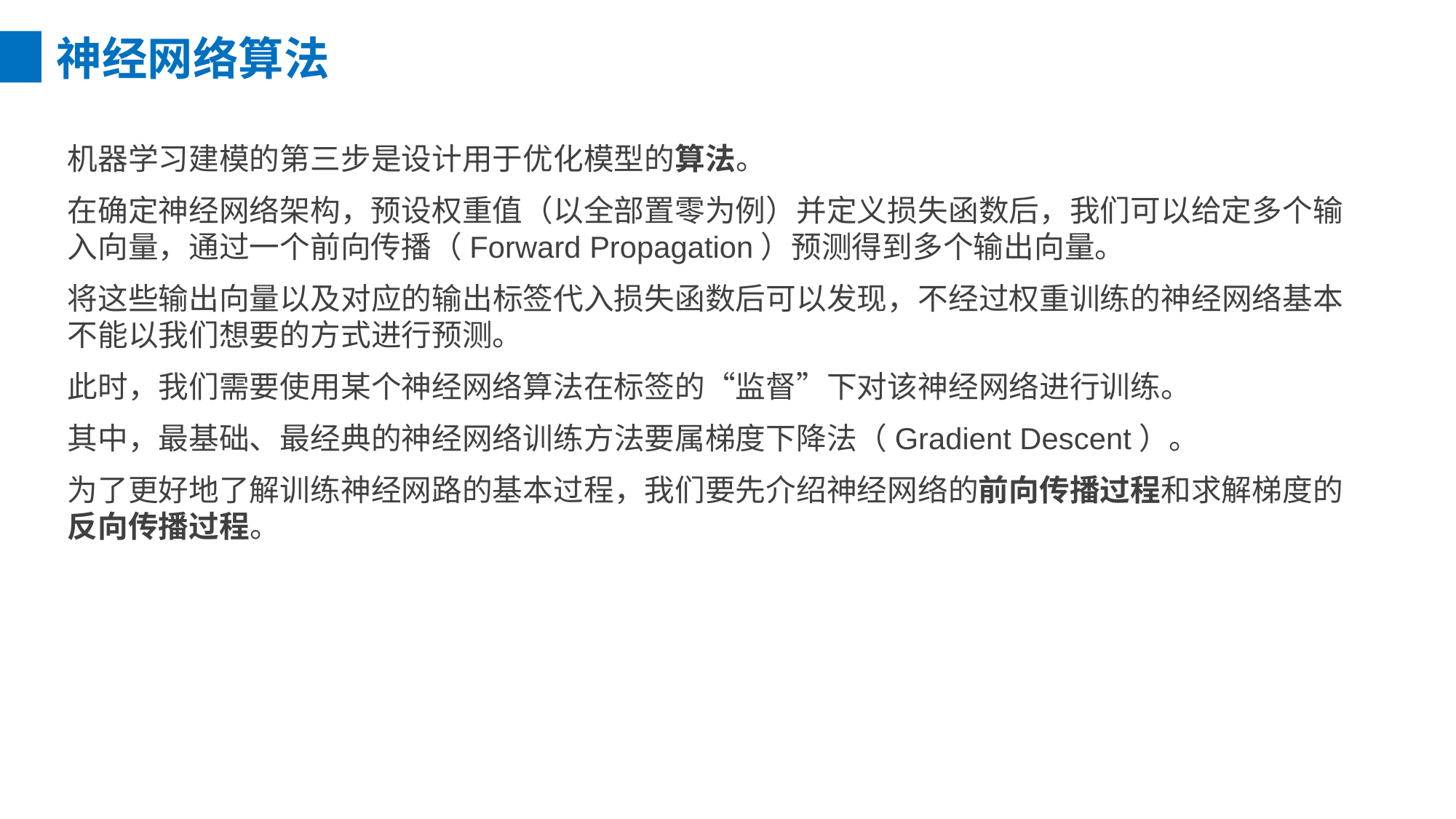

神经网络算法
机器学习建模的第三步是设计用于优化模型的算法。
在确定神经网络架构，预设权重值（以全部置零为例）并定义损失函数后，我们可以给定多个输入向量，通过一个前向传播（Forward Propagation）预测得到多个输出向量。
将这些输出向量以及对应的输出标签代入损失函数后可以发现，不经过权重训练的神经网络基本不能以我们想要的方式进行预测。
此时，我们需要使用某个神经网络算法在标签的“监督”下对该神经网络进行训练。
其中，最基础、最经典的神经网络训练方法要属梯度下降法（Gradient Descent）。
为了更好地了解训练神经网路的基本过程，我们要先介绍神经网络的前向传播过程和求解梯度的反向传播过程。